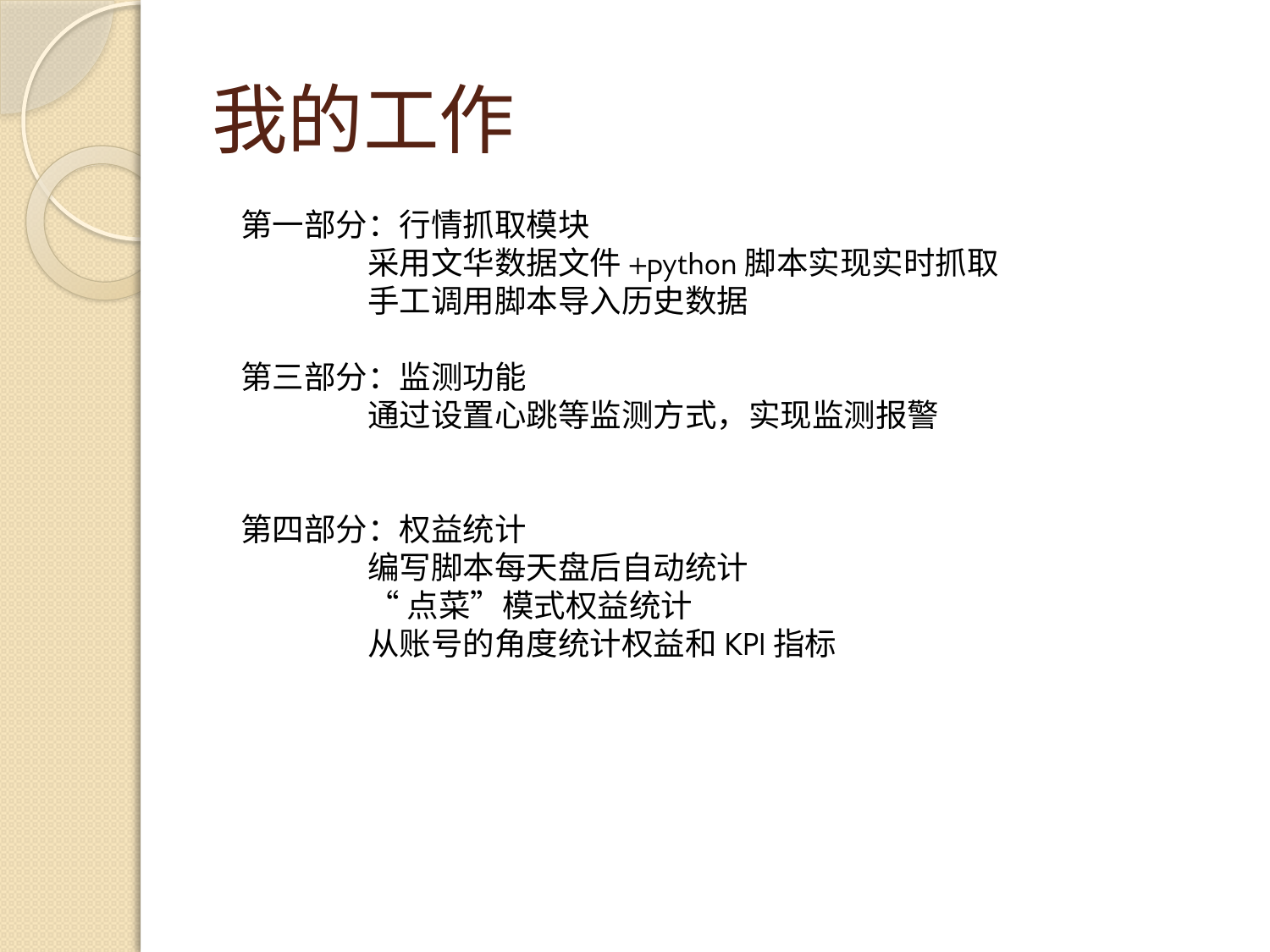

# 我的工作
第一部分：行情抓取模块
	采用文华数据文件+python脚本实现实时抓取
	手工调用脚本导入历史数据

第三部分：监测功能
	通过设置心跳等监测方式，实现监测报警

第四部分：权益统计
	编写脚本每天盘后自动统计
	“点菜”模式权益统计
	从账号的角度统计权益和KPI指标